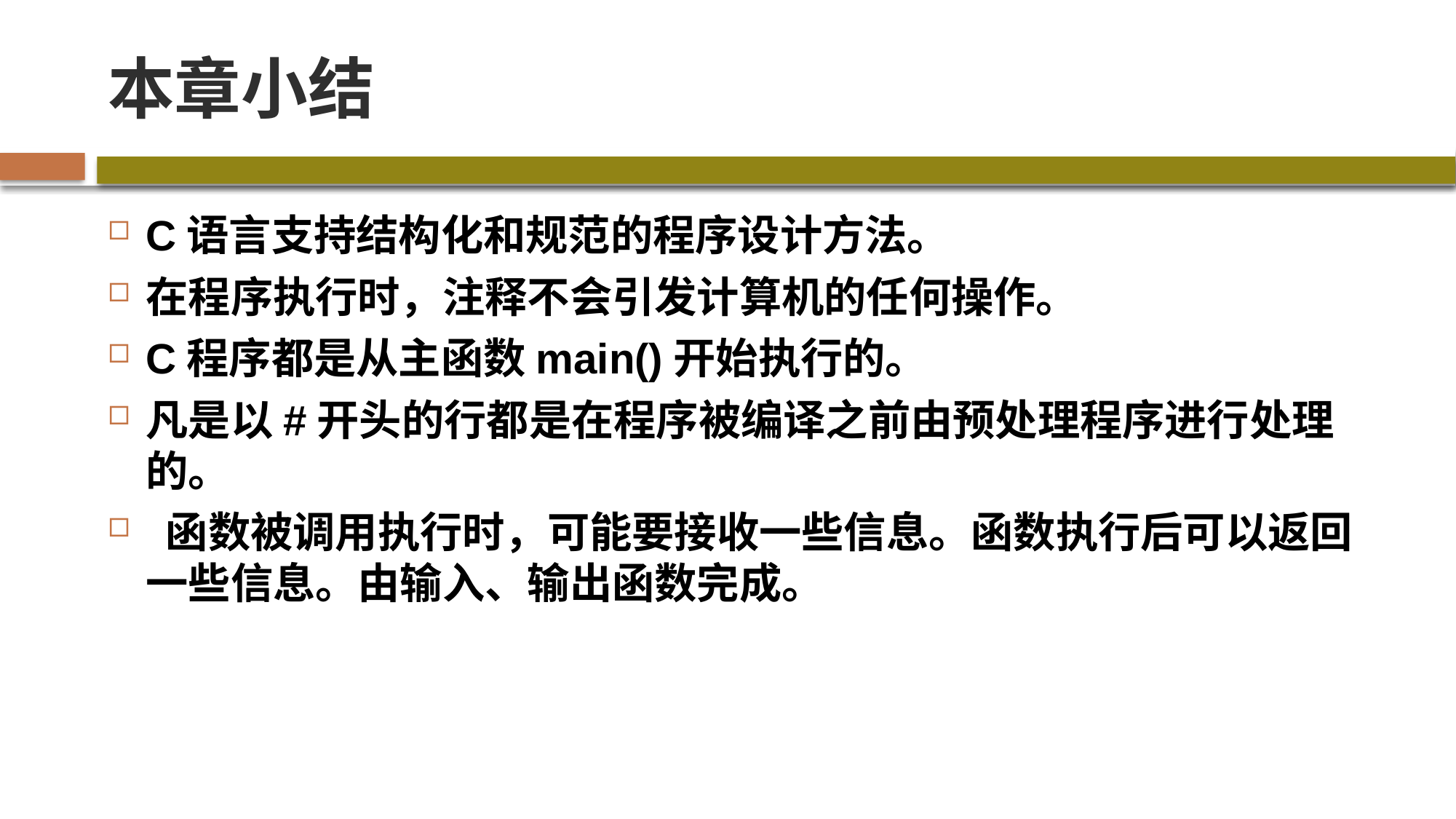

# 本章小结
C语言支持结构化和规范的程序设计方法。
在程序执行时，注释不会引发计算机的任何操作。
C程序都是从主函数main()开始执行的。
凡是以#开头的行都是在程序被编译之前由预处理程序进行处理的。
 函数被调用执行时，可能要接收一些信息。函数执行后可以返回一些信息。由输入、输出函数完成。